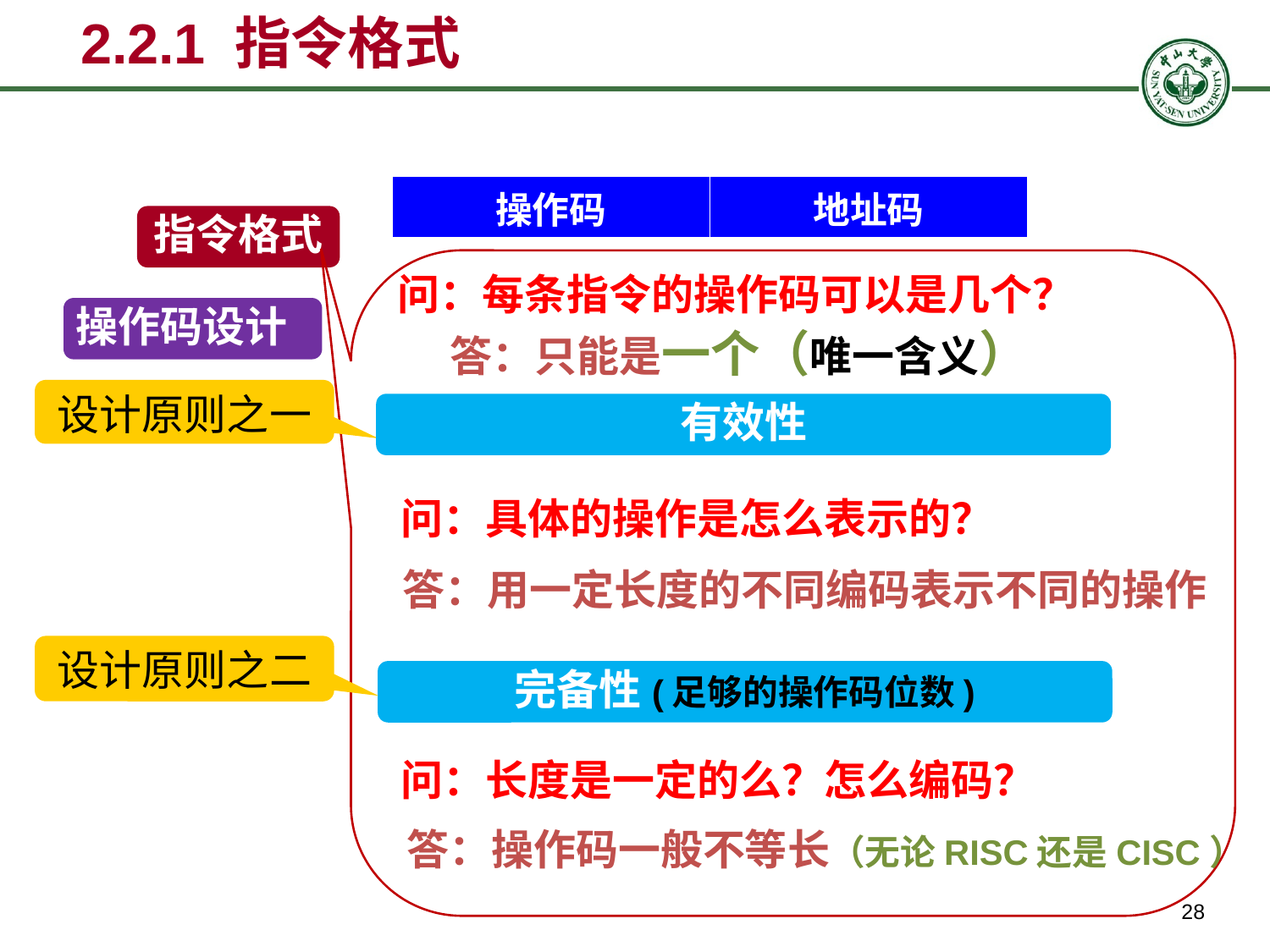

2.2.1 指令格式
| 操作码 | 地址码 |
| --- | --- |
指令格式

问：每条指令的操作码可以是几个？
操作码设计
答：只能是一个（唯一含义）
设计原则之一
有效性
问：具体的操作是怎么表示的？
答：用一定长度的不同编码表示不同的操作

设计原则之二
完备性(足够的操作码位数)
问：长度是一定的么？怎么编码？
答：操作码一般不等长（无论RISC还是CISC）